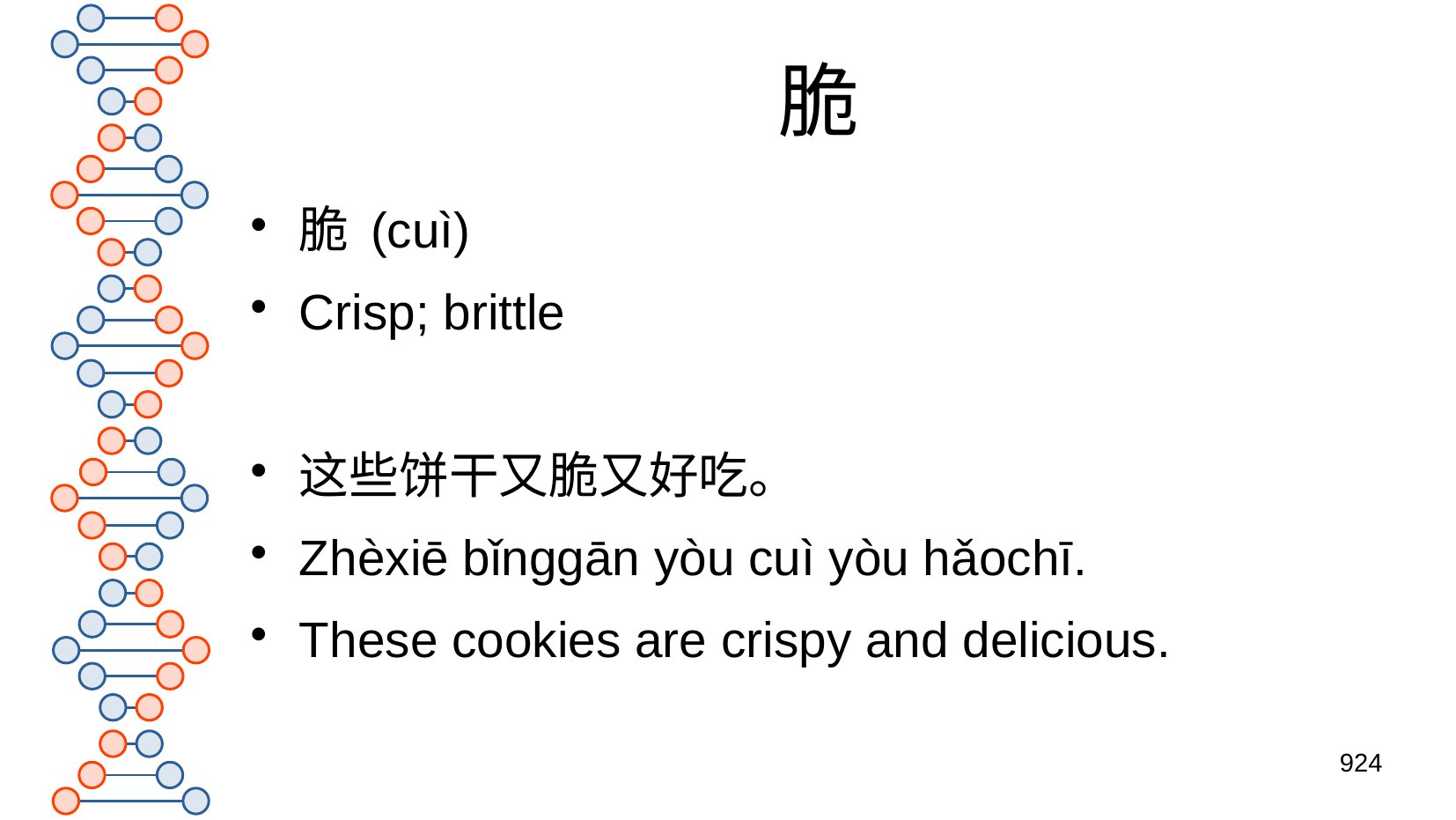

# 脆
脆 (cuì)
Crisp; brittle

这些饼干又脆又好吃。
Zhèxiē bǐnggān yòu cuì yòu hǎochī.
These cookies are crispy and delicious.

924